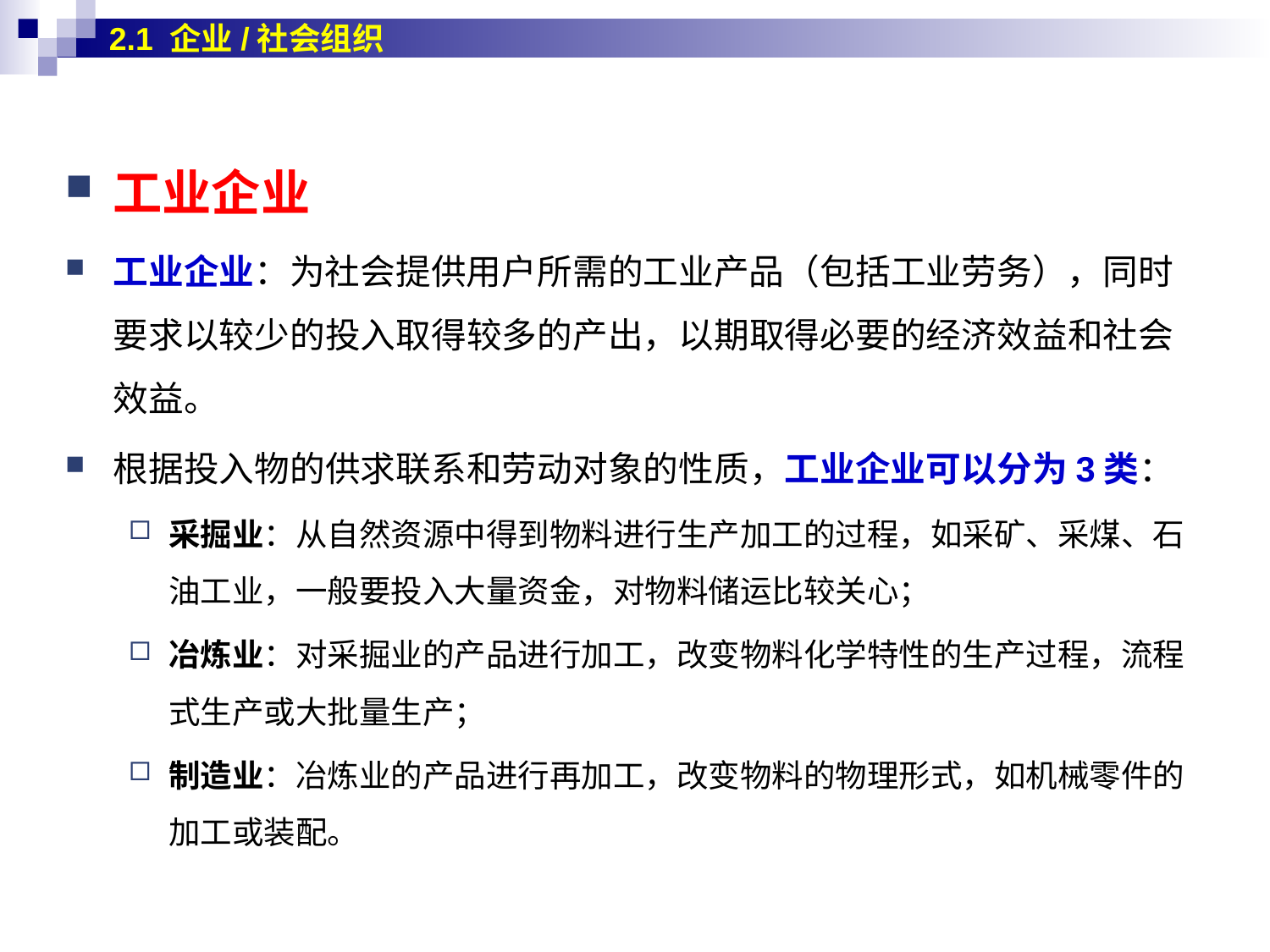

2.1 企业/社会组织
工业企业
工业企业：为社会提供用户所需的工业产品（包括工业劳务），同时要求以较少的投入取得较多的产出，以期取得必要的经济效益和社会效益。
根据投入物的供求联系和劳动对象的性质，工业企业可以分为3类：
采掘业：从自然资源中得到物料进行生产加工的过程，如采矿、采煤、石油工业，一般要投入大量资金，对物料储运比较关心；
冶炼业：对采掘业的产品进行加工，改变物料化学特性的生产过程，流程式生产或大批量生产；
制造业：冶炼业的产品进行再加工，改变物料的物理形式，如机械零件的加工或装配。